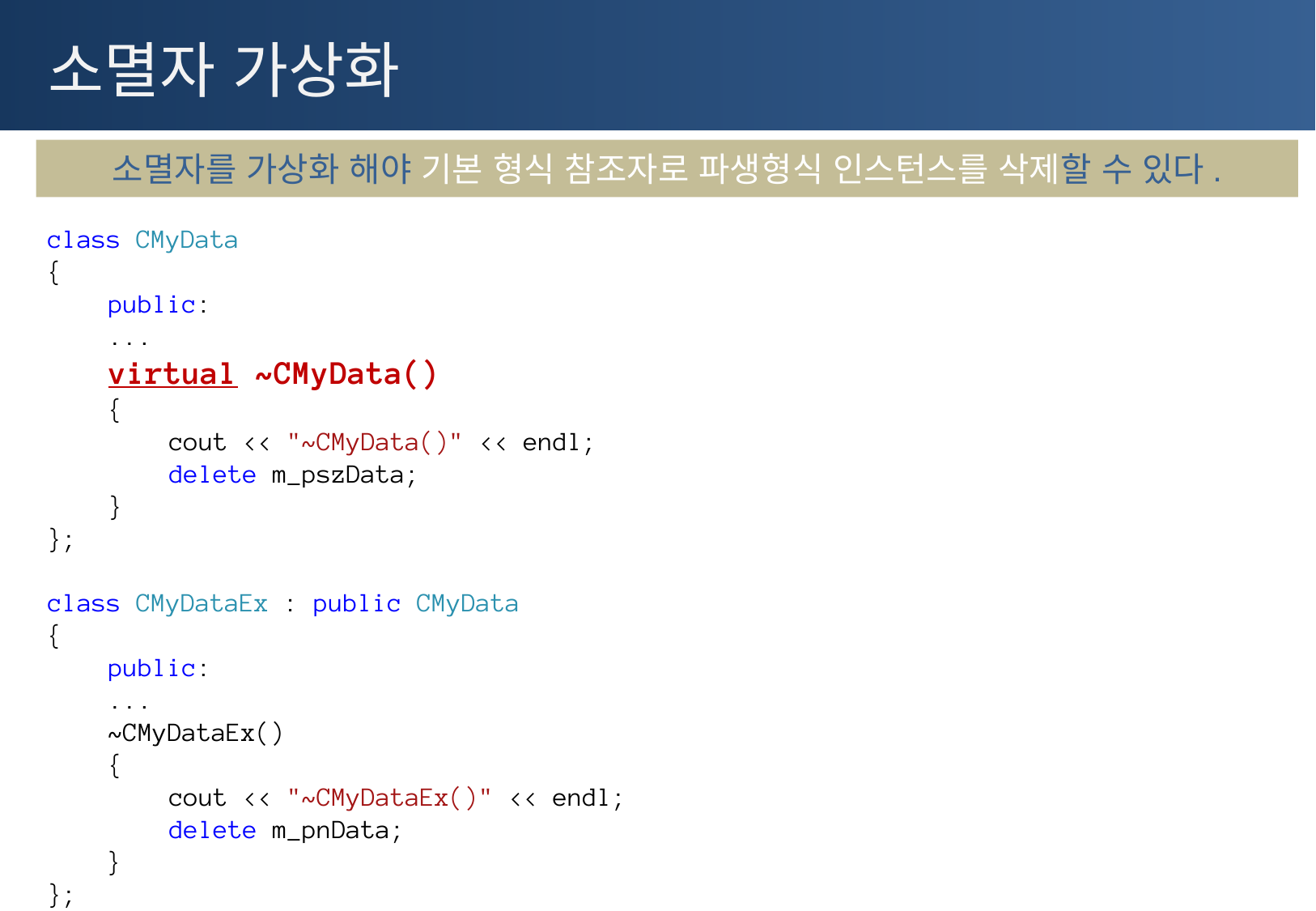

# 소멸자 가상화
소멸자를 가상화 해야 기본 형식 참조자로 파생형식 인스턴스를 삭제할 수 있다.
class CMyData
{
public:
...
virtual ~CMyData()
{
cout << "~CMyData()" << endl;
delete m_pszData;
}
};

class CMyDataEx : public CMyData
{
public:
...
~CMyDataEx()
{
cout << "~CMyDataEx()" << endl;
delete m_pnData;
    }
};